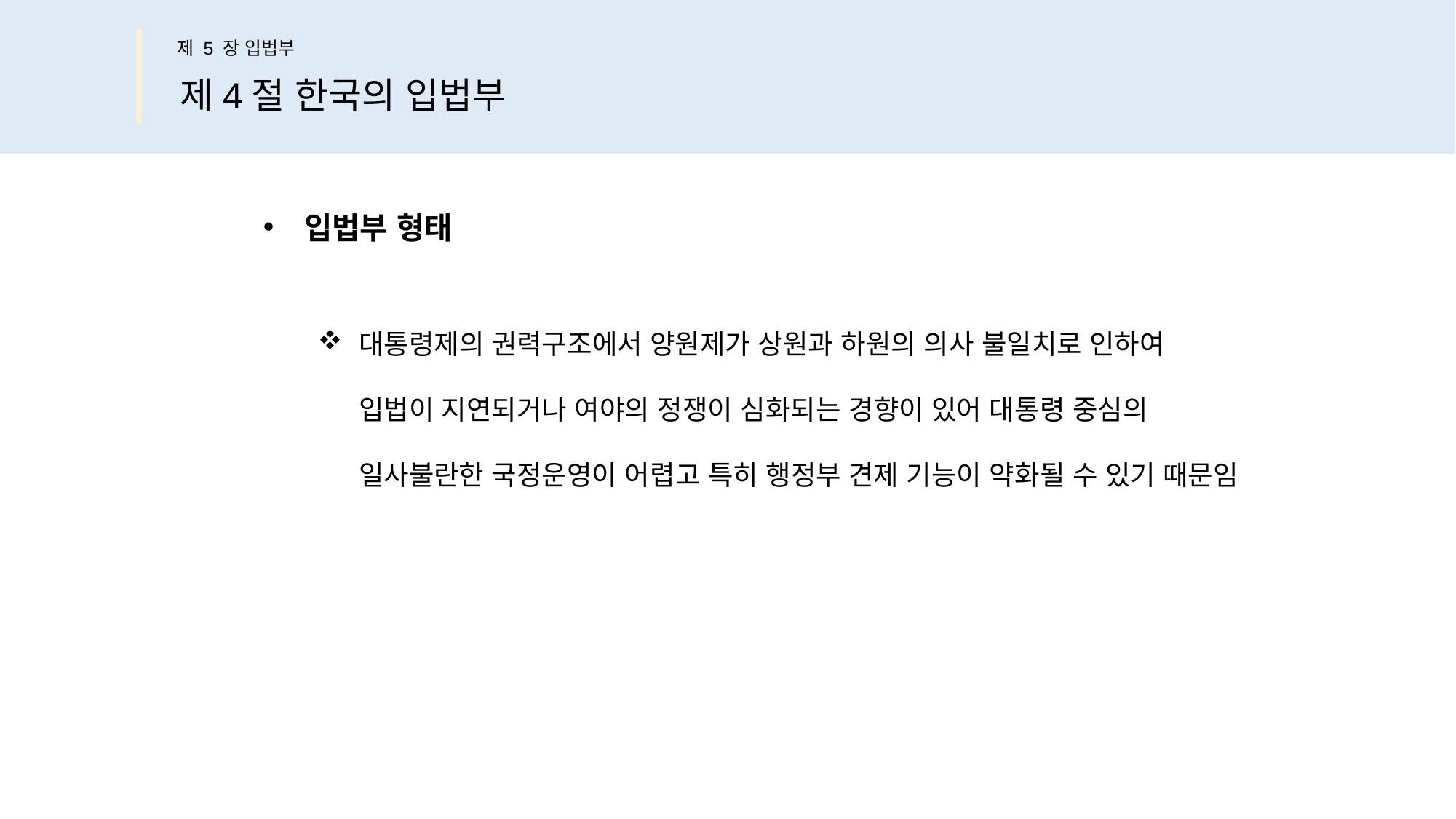

제 5 장 입법부
제4절 한국의 입법부
입법부 형태

대통령제의 권력구조에서 양원제가 상원과 하원의 의사 불일치로 인하여
입법이 지연되거나 여야의 정쟁이 심화되는 경향이 있어 대통령 중심의
일사불란한 국정운영이 어렵고 특히 행정부 견제 기능이 약화될 수 있기 때문임